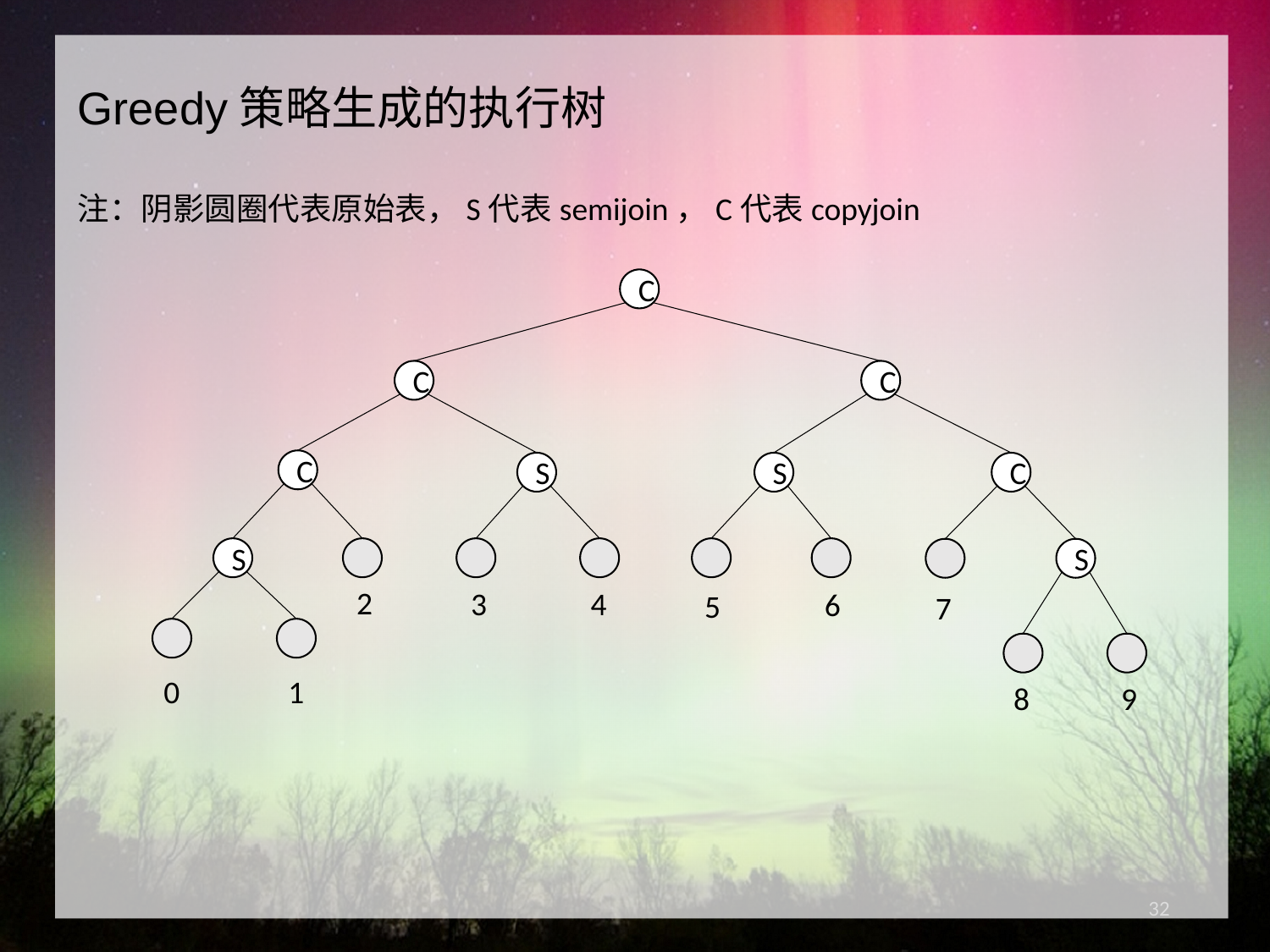

Greedy策略生成的执行树

注：阴影圆圈代表原始表，S代表semijoin，C代表copyjoin
C
C
C
C
S
S
C

S

S
2
3
4
6
5
7

0
1
8
9
32